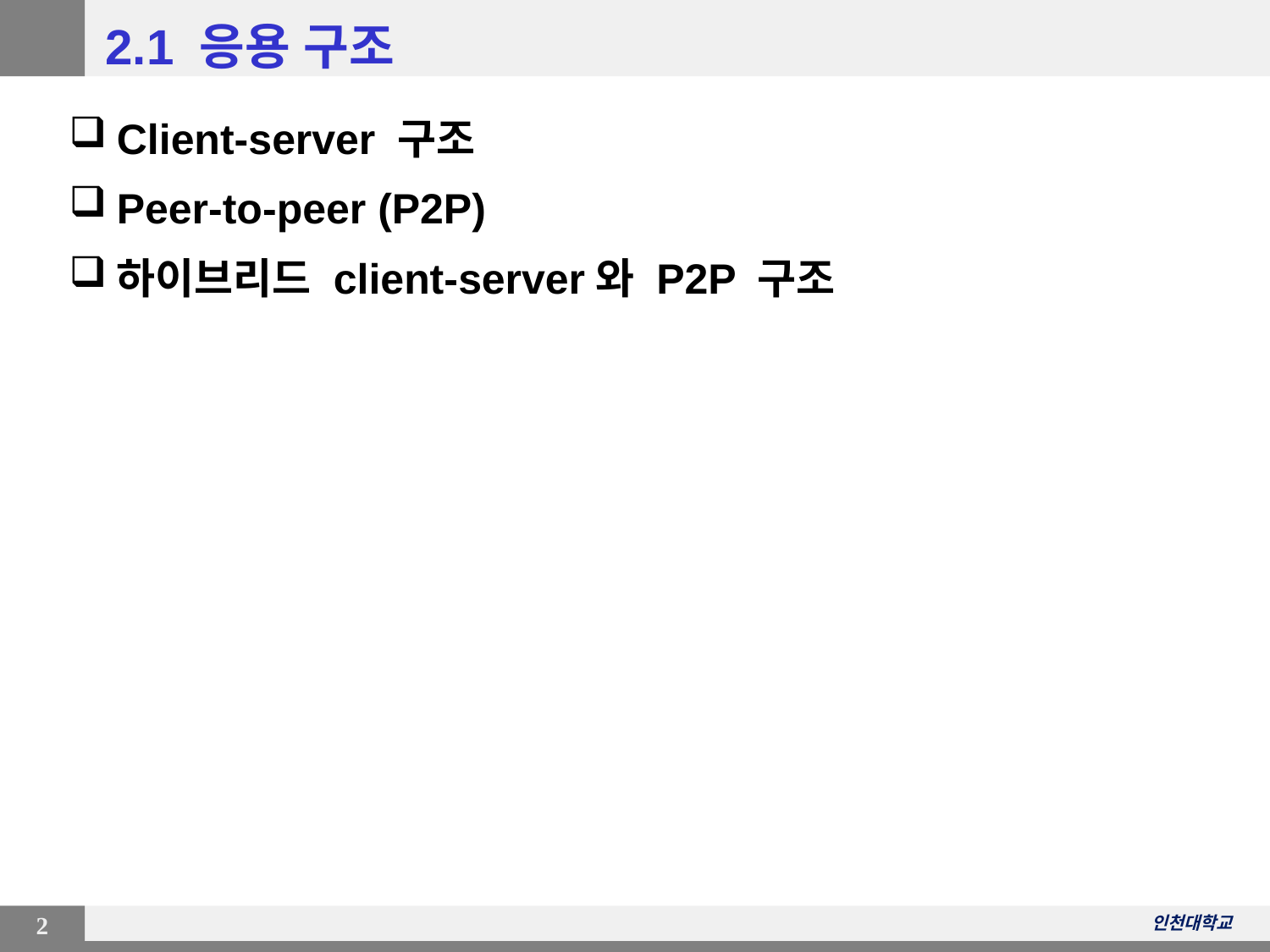

# 2.1 응용 구조
Client-server 구조
Peer-to-peer (P2P)
하이브리드 client-server와 P2P 구조